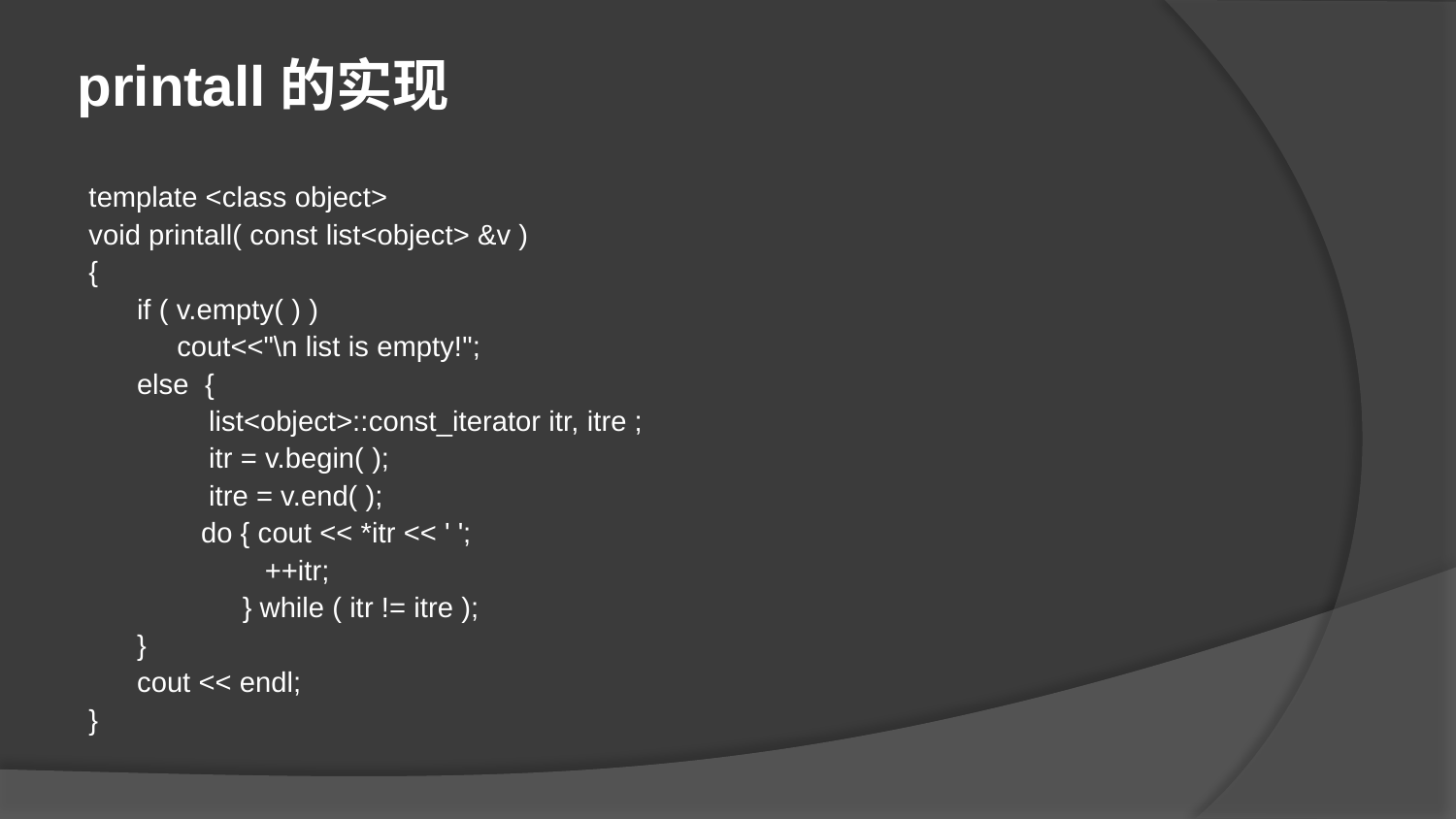

printall的实现
template <class object>
void printall( const list<object> &v )
{
      if ( v.empty( ) )
           cout<<"\n list is empty!";
      else  {
               list<object>::const_iterator itr, itre ;
               itr = v.begin( );
               itre = v.end( );
              do { cout << *itr << ' ';
                      ++itr;
	 } while ( itr != itre );
      }
      cout << endl;
}